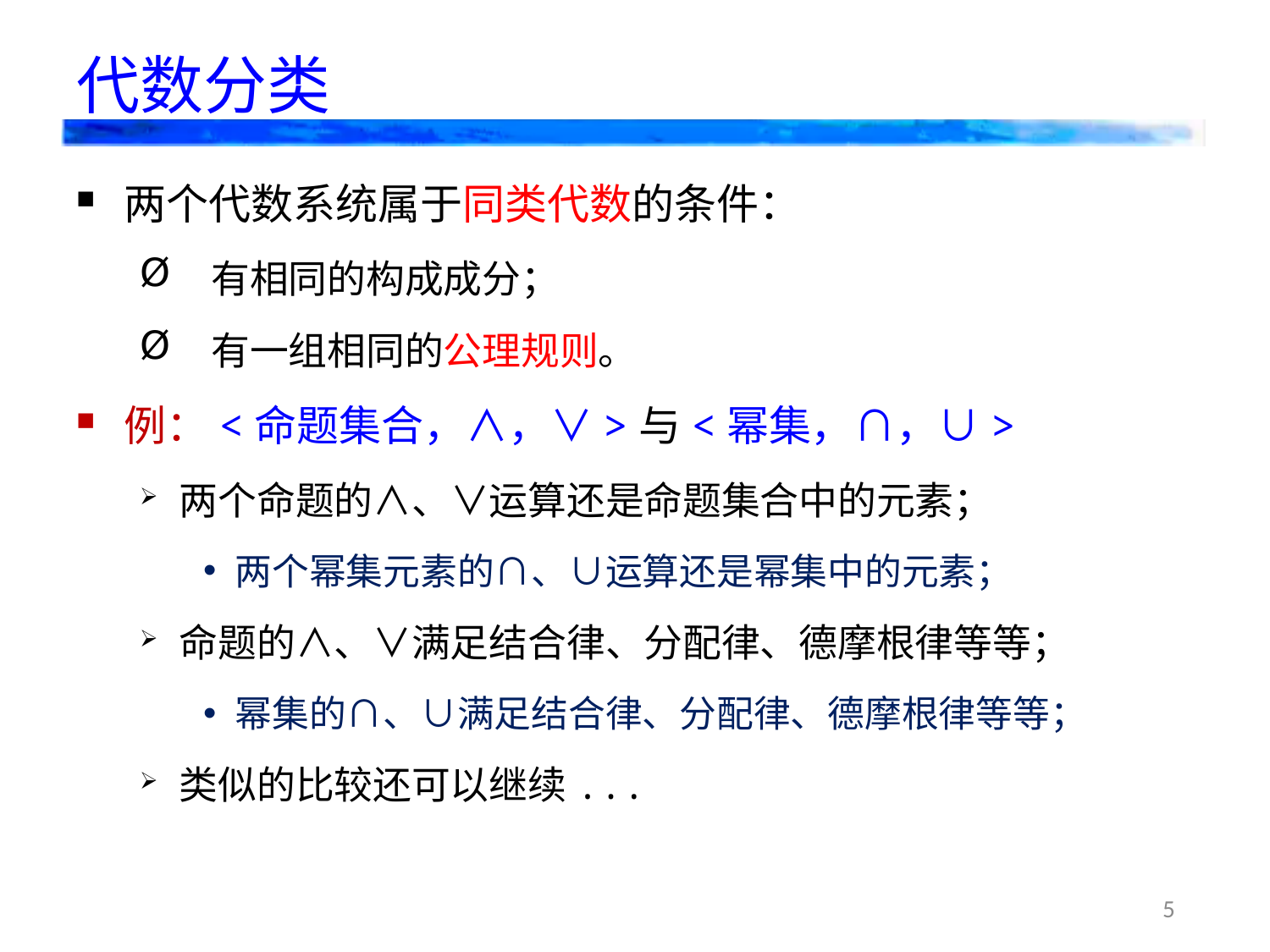

# 代数分类
两个代数系统属于同类代数的条件：
有相同的构成成分；
有一组相同的公理规则。
例：<命题集合，∧，∨>与<幂集，∩，∪>
两个命题的∧、∨运算还是命题集合中的元素；
两个幂集元素的∩、∪运算还是幂集中的元素；
命题的∧、∨满足结合律、分配律、德摩根律等等；
幂集的∩、∪满足结合律、分配律、德摩根律等等；
类似的比较还可以继续...
5